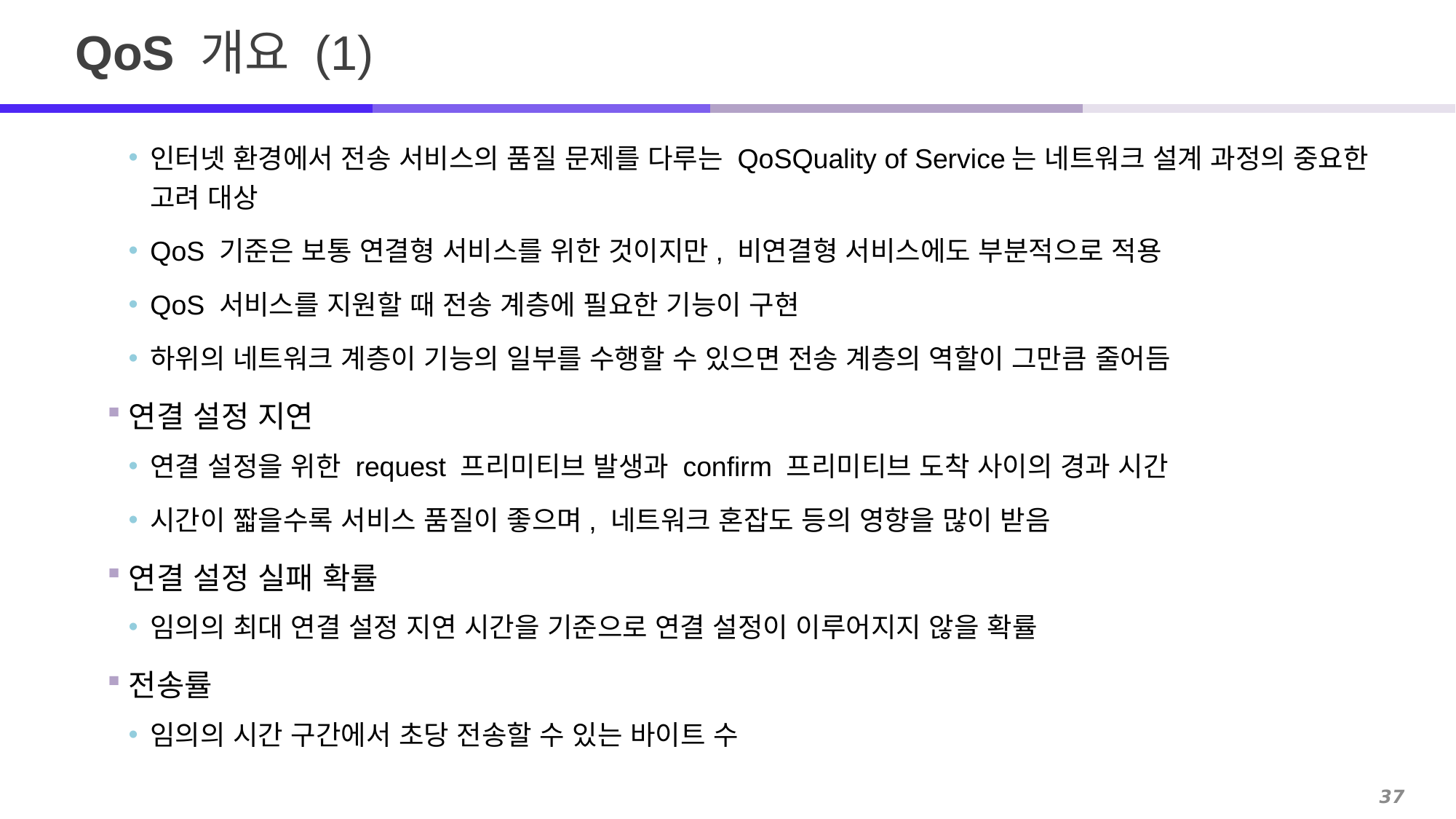

# QoS 개요 (1)
인터넷 환경에서 전송 서비스의 품질 문제를 다루는 QoSQuality of Service는 네트워크 설계 과정의 중요한 고려 대상
QoS 기준은 보통 연결형 서비스를 위한 것이지만, 비연결형 서비스에도 부분적으로 적용
QoS 서비스를 지원할 때 전송 계층에 필요한 기능이 구현
하위의 네트워크 계층이 기능의 일부를 수행할 수 있으면 전송 계층의 역할이 그만큼 줄어듬
연결 설정 지연
연결 설정을 위한 request 프리미티브 발생과 confirm 프리미티브 도착 사이의 경과 시간
시간이 짧을수록 서비스 품질이 좋으며, 네트워크 혼잡도 등의 영향을 많이 받음
연결 설정 실패 확률
임의의 최대 연결 설정 지연 시간을 기준으로 연결 설정이 이루어지지 않을 확률
전송률
임의의 시간 구간에서 초당 전송할 수 있는 바이트 수